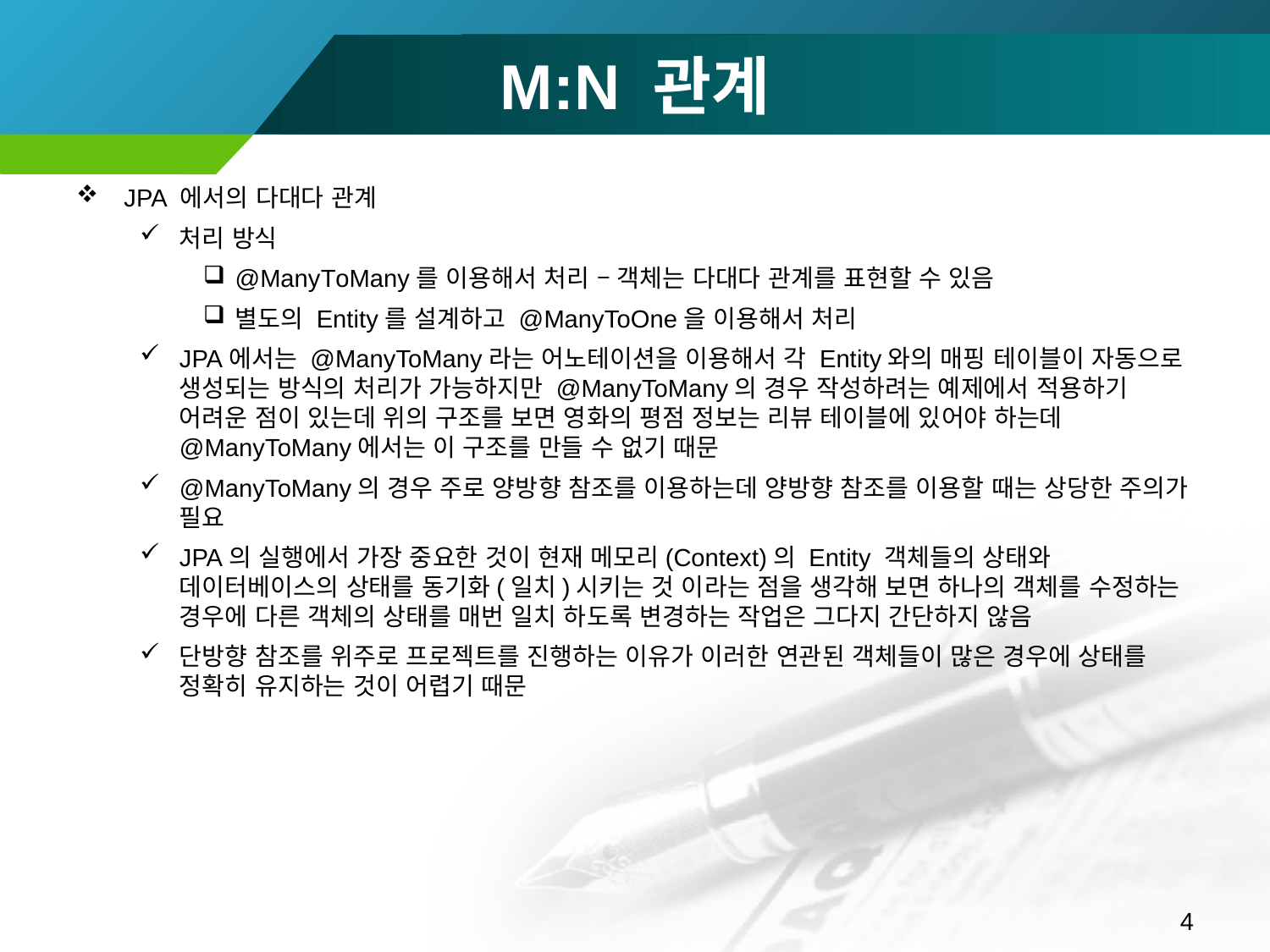

# M:N 관계
JPA 에서의 다대다 관계
처리 방식
@ManyToMany를 이용해서 처리 – 객체는 다대다 관계를 표현할 수 있음
별도의 Entity를 설계하고 @ManyToOne을 이용해서 처리
JPA에서는 @ManyToMany라는 어노테이션을 이용해서 각 Entity와의 매핑 테이블이 자동으로 생성되는 방식의 처리가 가능하지만 @ManyToMany의 경우 작성하려는 예제에서 적용하기 어려운 점이 있는데 위의 구조를 보면 영화의 평점 정보는 리뷰 테이블에 있어야 하는데 @ManyToMany에서는 이 구조를 만들 수 없기 때문
@ManyToMany의 경우 주로 양방향 참조를 이용하는데 양방향 참조를 이용할 때는 상당한 주의가 필요
JPA의 실행에서 가장 중요한 것이 현재 메모리(Context)의 Entity 객체들의 상태와 데이터베이스의 상태를 동기화(일치)시키는 것 이라는 점을 생각해 보면 하나의 객체를 수정하는 경우에 다른 객체의 상태를 매번 일치 하도록 변경하는 작업은 그다지 간단하지 않음
단방향 참조를 위주로 프로젝트를 진행하는 이유가 이러한 연관된 객체들이 많은 경우에 상태를 정확히 유지하는 것이 어렵기 때문
4